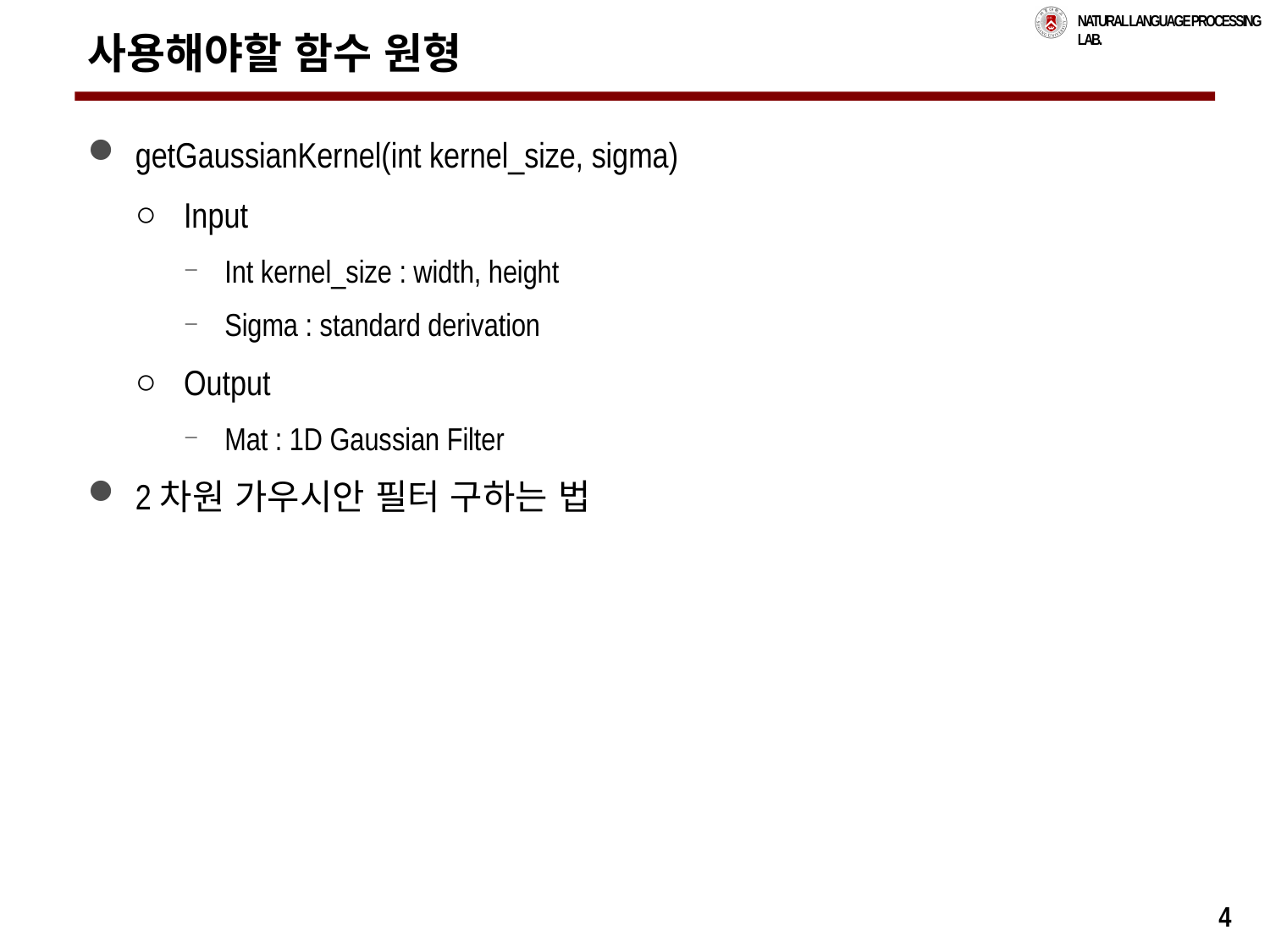

# 사용해야할 함수 원형
getGaussianKernel(int kernel_size, sigma)
Input
Int kernel_size : width, height
Sigma : standard derivation
Output
Mat : 1D Gaussian Filter
2차원 가우시안 필터 구하는 법

4